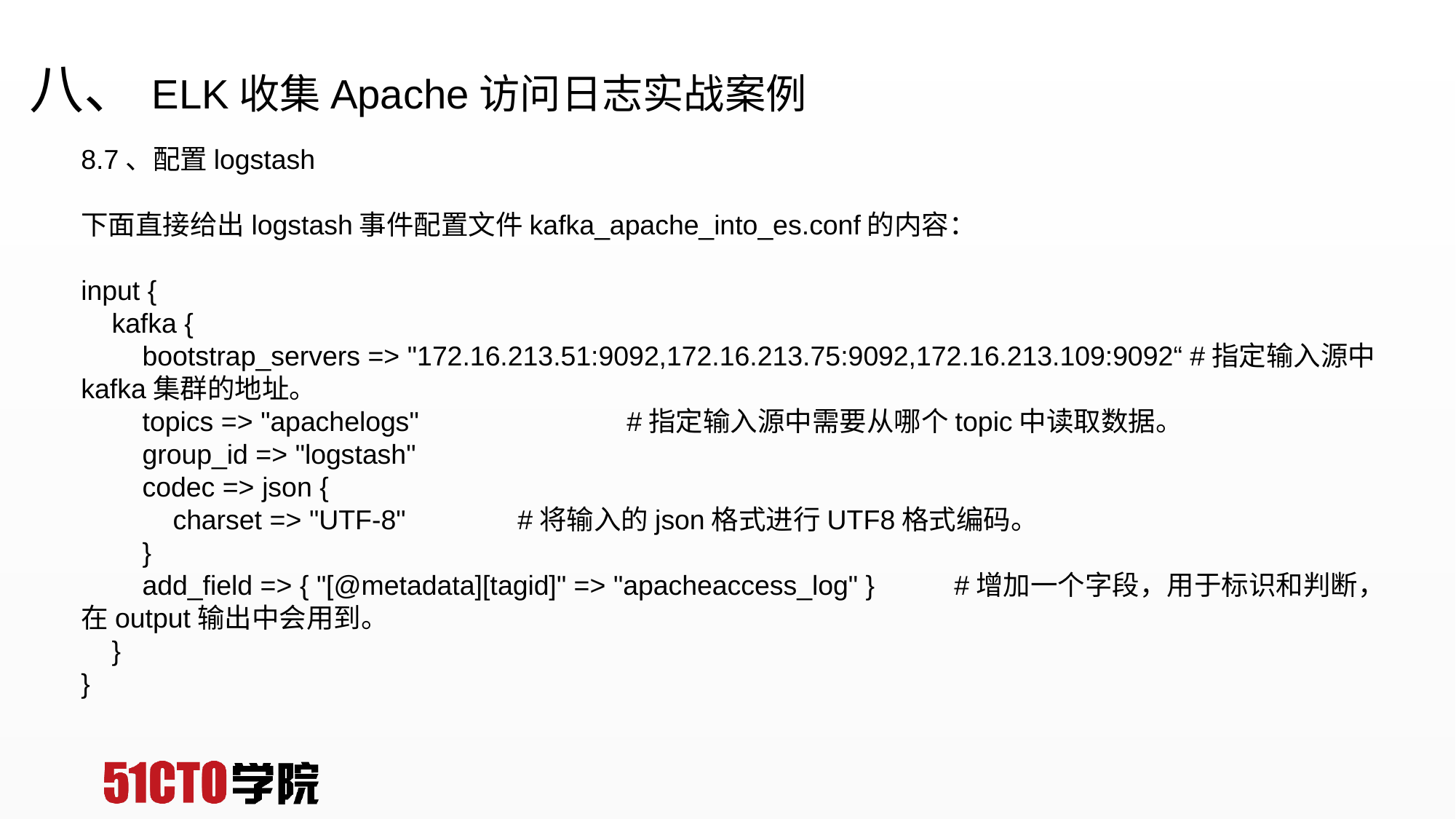

# 八、ELK收集Apache访问日志实战案例
8.7、配置logstash

下面直接给出logstash事件配置文件kafka_apache_into_es.conf的内容：

input {
    kafka {
        bootstrap_servers => "172.16.213.51:9092,172.16.213.75:9092,172.16.213.109:9092“ #指定输入源中kafka集群的地址。
        topics => "apachelogs"		#指定输入源中需要从哪个topic中读取数据。
        group_id => "logstash"
        codec => json {
            charset => "UTF-8"		#将输入的json格式进行UTF8格式编码。
        }
        add_field => { "[@metadata][tagid]" => "apacheaccess_log" }	#增加一个字段，用于标识和判断，在output输出中会用到。
    }
}